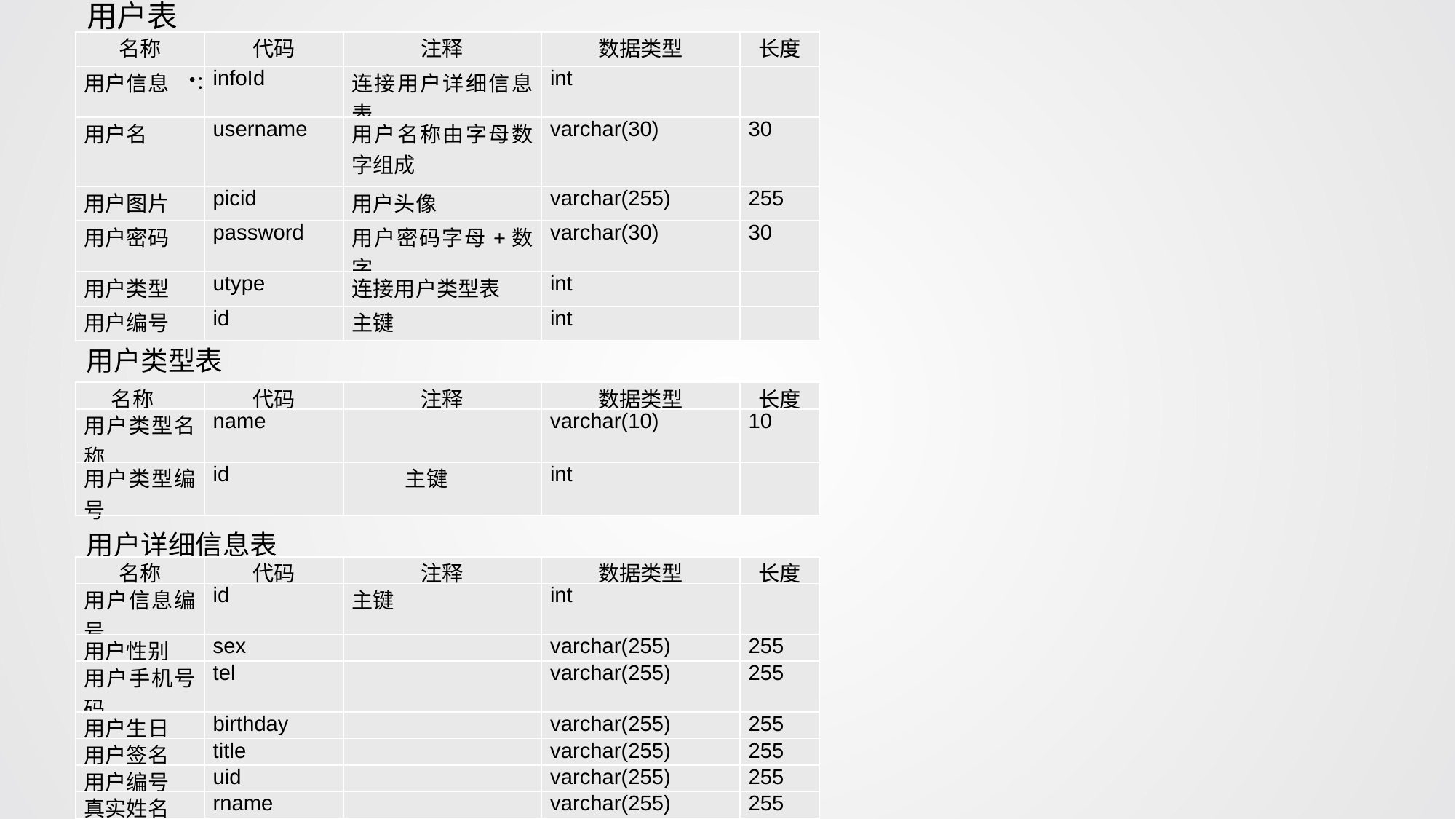

用户表
| 名称 | 代码 | 注释 | 数据类型 | 长度 |
| --- | --- | --- | --- | --- |
| 用户信息 | infoId | 连接用户详细信息表 | int |  |
| 用户名 | username | 用户名称由字母数字组成 | varchar(30) | 30 |
| 用户图片 | picid | 用户头像 | varchar(255) | 255 |
| 用户密码 | password | 用户密码字母+数字 | varchar(30) | 30 |
| 用户类型 | utype | 连接用户类型表 | int |  |
| 用户编号 | id | 主键 | int |  |

：
用户类型表
| 名称 | 代码 | 注释 | 数据类型 | 长度 |
| --- | --- | --- | --- | --- |
| 用户类型名称 | name |  | varchar(10) | 10 |
| 用户类型编号 | id | 主键 | int |  |

用户详细信息表
| 名称 | 代码 | 注释 | 数据类型 | 长度 |
| --- | --- | --- | --- | --- |
| 用户信息编号 | id | 主键 | int |  |
| 用户性别 | sex |  | varchar(255) | 255 |
| 用户手机号码 | tel |  | varchar(255) | 255 |
| 用户生日 | birthday |  | varchar(255) | 255 |
| 用户签名 | title |  | varchar(255) | 255 |
| 用户编号 | uid |  | varchar(255) | 255 |
| 真实姓名 | rname |  | varchar(255) | 255 |